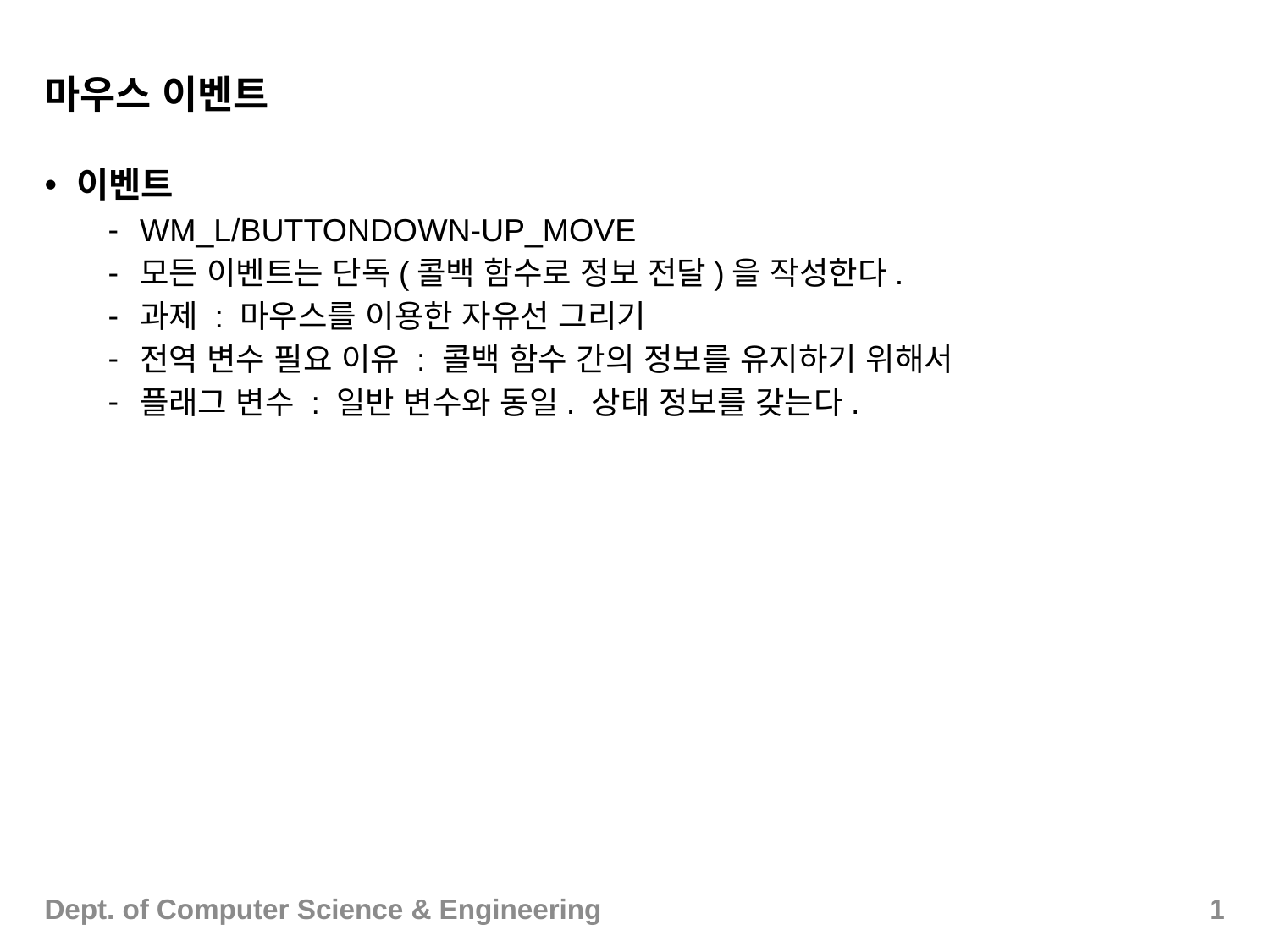

# 마우스 이벤트
이벤트
WM_L/BUTTONDOWN-UP_MOVE
모든 이벤트는 단독(콜백 함수로 정보 전달)을 작성한다.
과제 : 마우스를 이용한 자유선 그리기
전역 변수 필요 이유 : 콜백 함수 간의 정보를 유지하기 위해서
플래그 변수 : 일반 변수와 동일. 상태 정보를 갖는다.
Dept. of Computer Science & Engineering
1